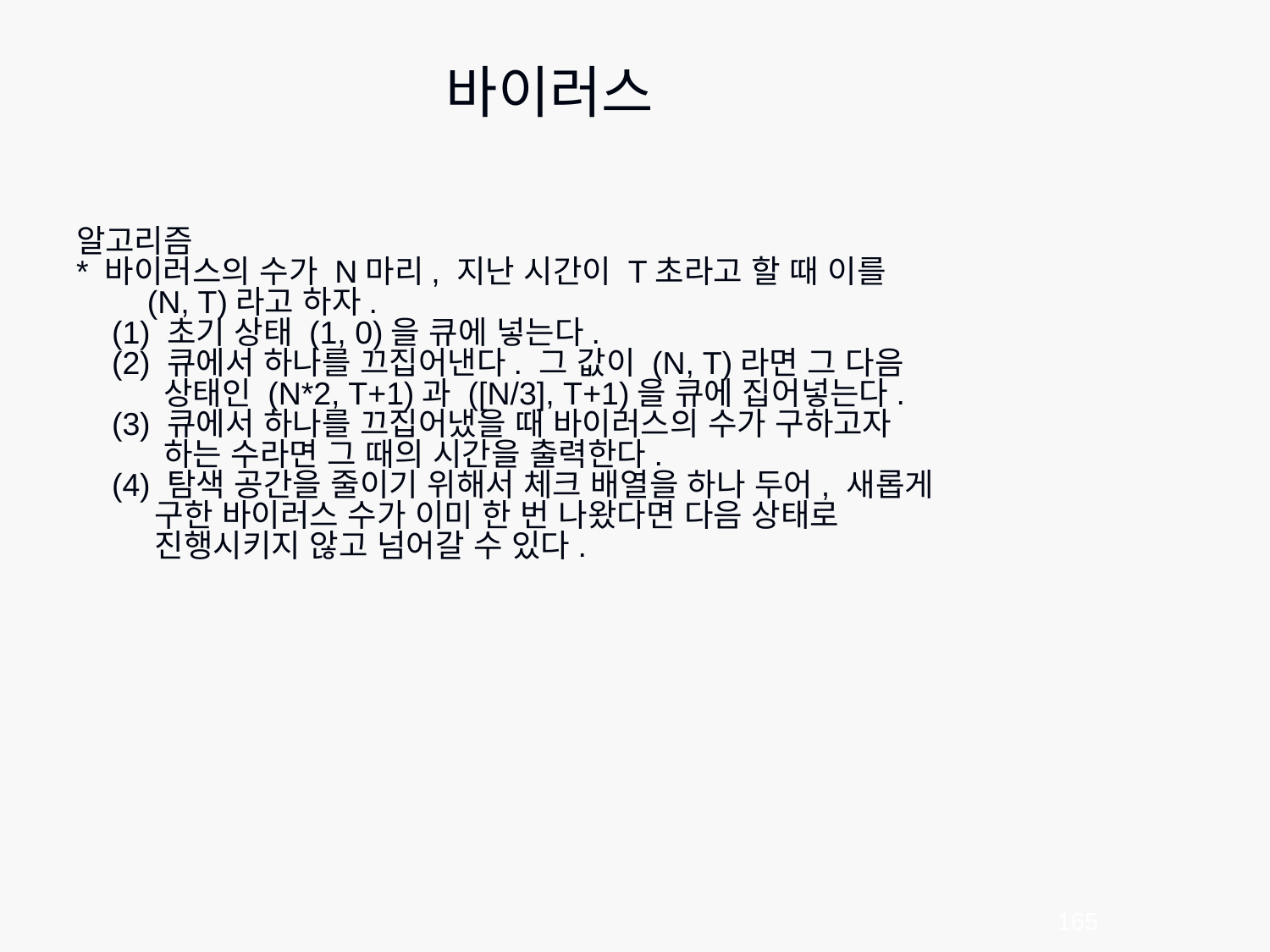

바이러스
알고리즘
* 바이러스의 수가 N마리, 지난 시간이 T초라고 할 때 이를
        (N, T)라고 하자.
    (1) 초기 상태 (1, 0)을 큐에 넣는다.
    (2) 큐에서 하나를 끄집어낸다. 그 값이 (N, T)라면 그 다음
         상태인 (N*2, T+1)과 ([N/3], T+1)을 큐에 집어넣는다.
    (3) 큐에서 하나를 끄집어냈을 때 바이러스의 수가 구하고자
         하는 수라면 그 때의 시간을 출력한다.
    (4) 탐색 공간을 줄이기 위해서 체크 배열을 하나 두어, 새롭게
        구한 바이러스 수가 이미 한 번 나왔다면 다음 상태로
        진행시키지 않고 넘어갈 수 있다.
165